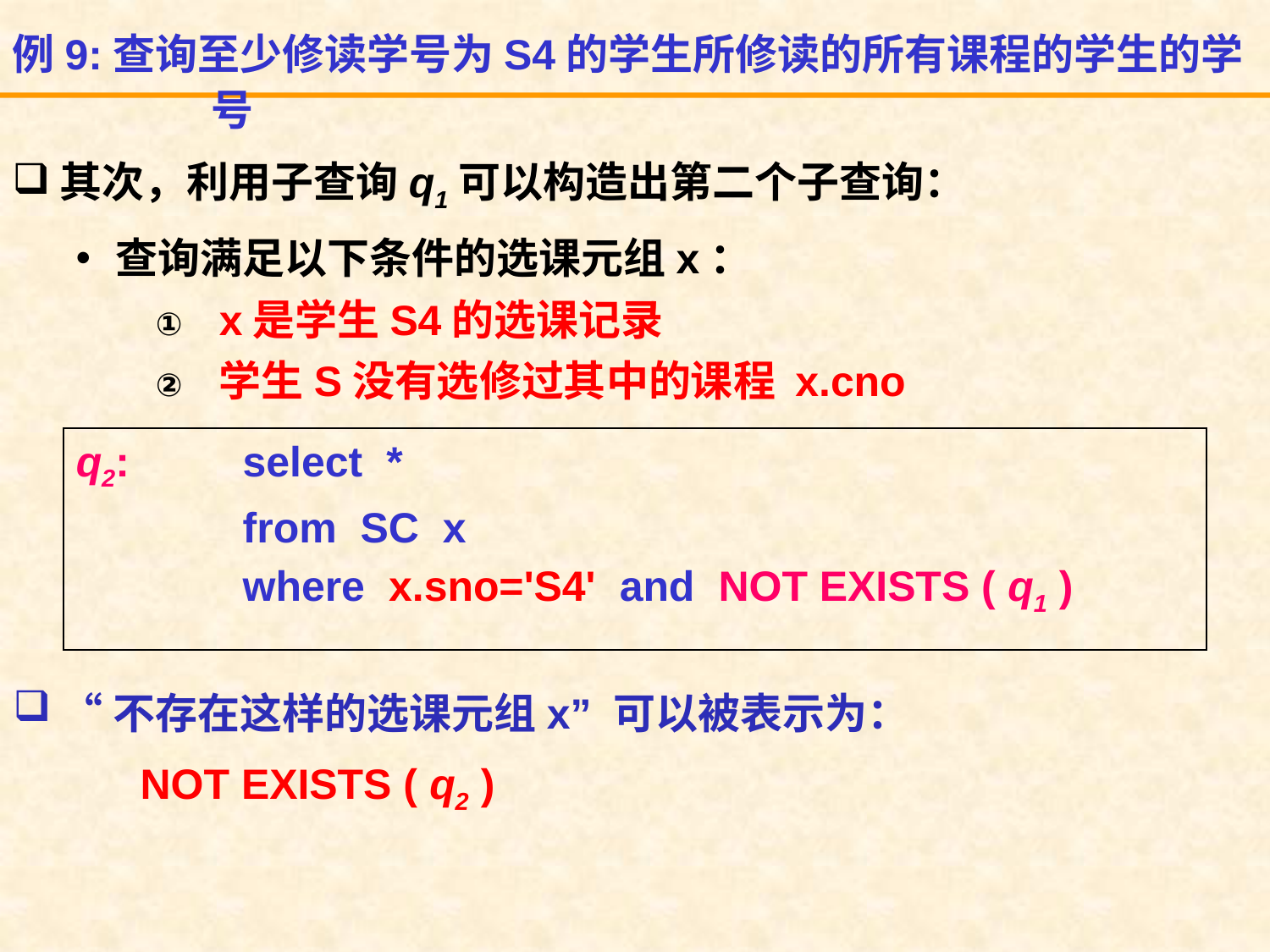

例9:查询至少修读学号为S4的学生所修读的所有课程的学生的学号
其次，利用子查询q1可以构造出第二个子查询：
查询满足以下条件的选课元组x：
x是学生S4的选课记录
学生S没有选修过其中的课程 x.cno
q2: 	select  *
		from  SC  x
		where  x.sno='S4'  and  NOT EXISTS ( q1 )
“不存在这样的选课元组x” 可以被表示为：
NOT EXISTS ( q2 )